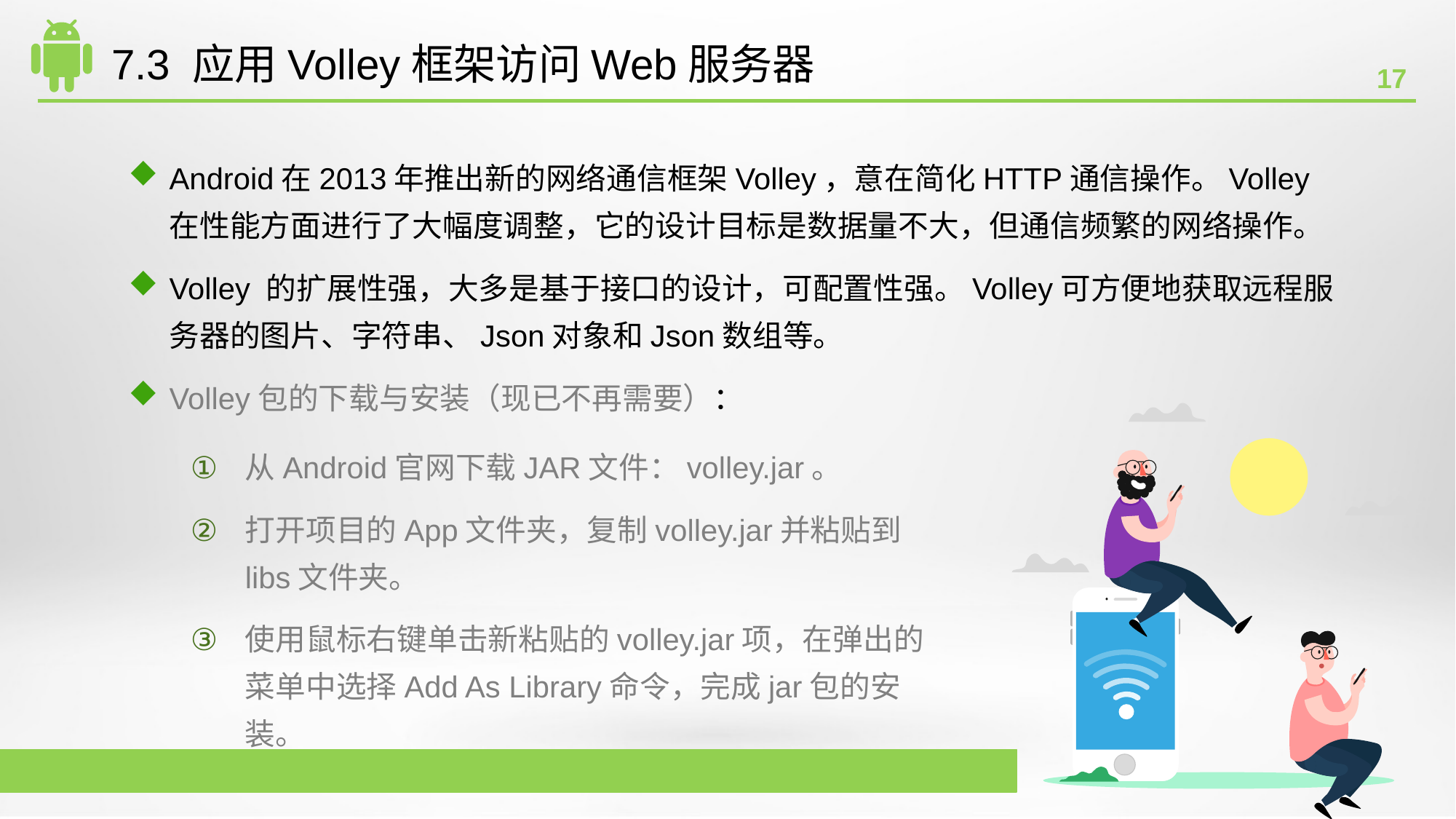

# 7.3 应用Volley框架访问Web服务器
Android在2013年推出新的网络通信框架Volley，意在简化HTTP通信操作。Volley在性能方面进行了大幅度调整，它的设计目标是数据量不大，但通信频繁的网络操作。
Volley 的扩展性强，大多是基于接口的设计，可配置性强。Volley可方便地获取远程服务器的图片、字符串、Json对象和Json数组等。
Volley包的下载与安装（现已不再需要）：

从Android官网下载JAR文件：volley.jar。
打开项目的App文件夹，复制volley.jar并粘贴到libs文件夹。
使用鼠标右键单击新粘贴的volley.jar项，在弹出的菜单中选择Add As Library命令，完成jar包的安装。